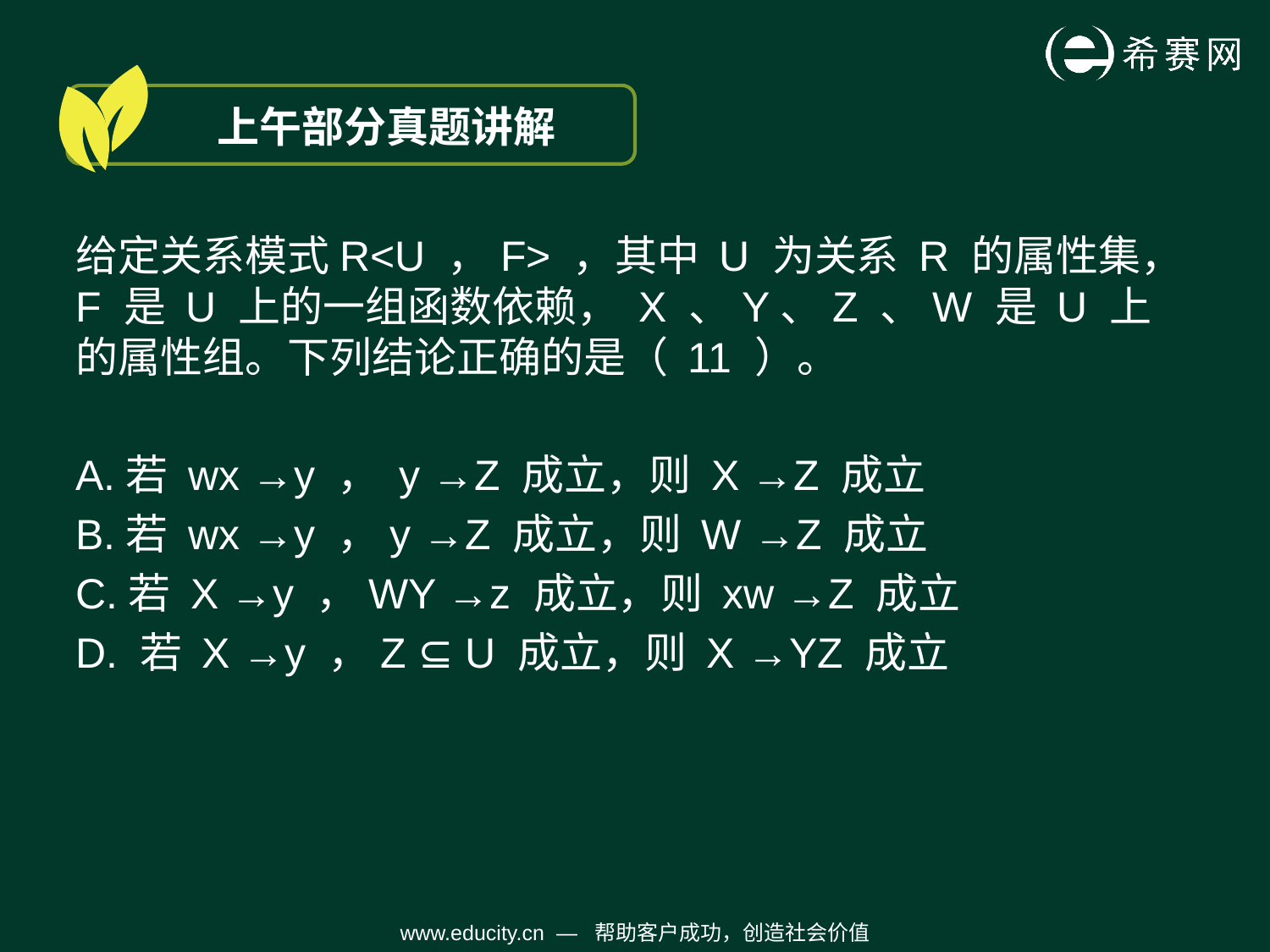

上午部分真题讲解
给定关系模式R<U ，F> ，其中 U 为关系 R 的属性集，F 是 U 上的一组函数依赖， X 、Y、Z 、W 是 U 上的属性组。下列结论正确的是（ 11 ）。

A.若 wx →y ， y →Z 成立，则 X →Z 成立
B.若 wx →y ，y →Z 成立，则 W →Z 成立
C.若 X →y ，WY →z 成立，则 xw →Z 成立
D. 若 X →y ，Z ⊆ U 成立，则 X →YZ 成立